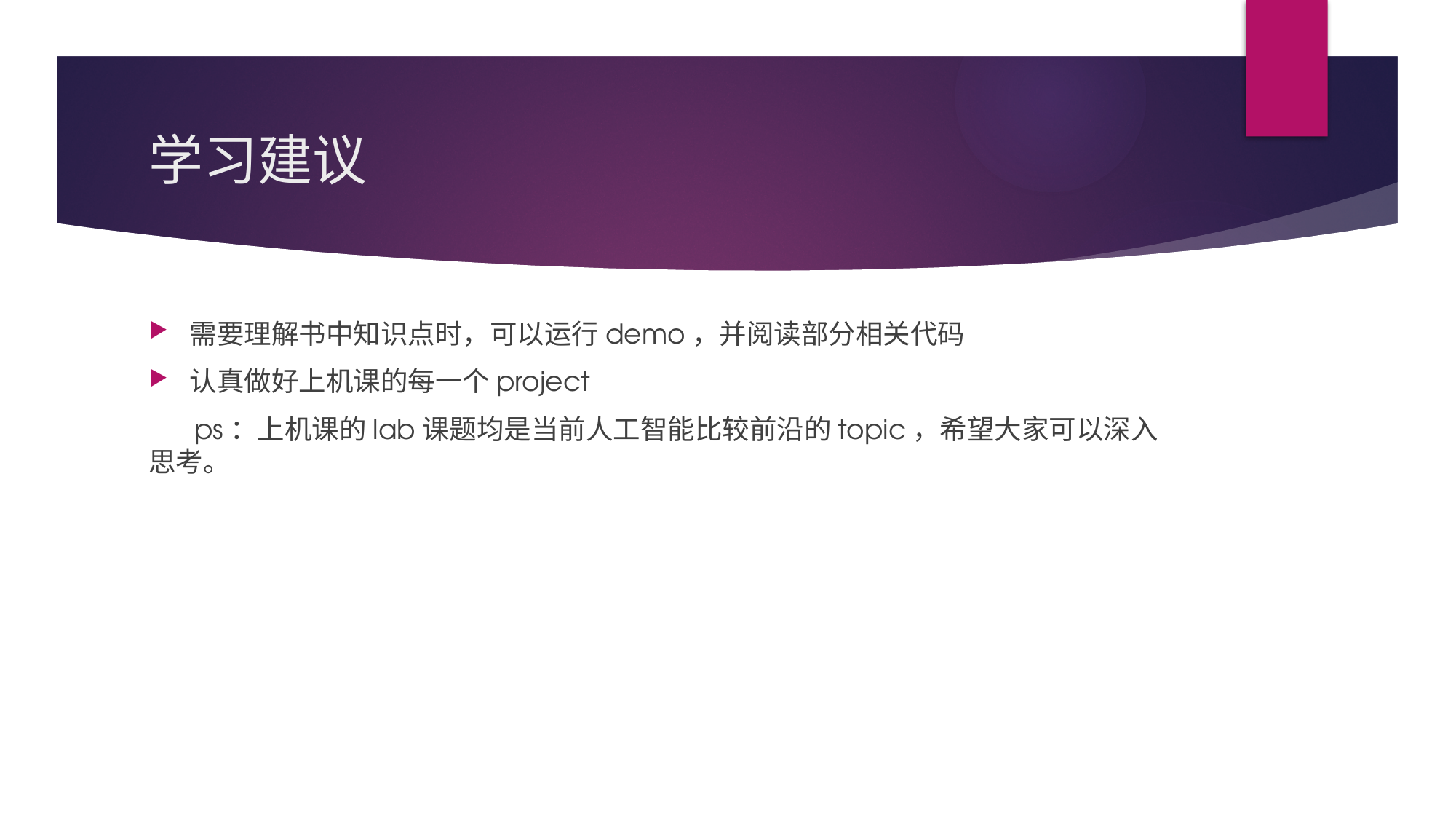

# 学习建议
需要理解书中知识点时，可以运行demo，并阅读部分相关代码
认真做好上机课的每一个project
      ps：上机课的lab课题均是当前人工智能比较前沿的topic，希望大家可以深入思考。